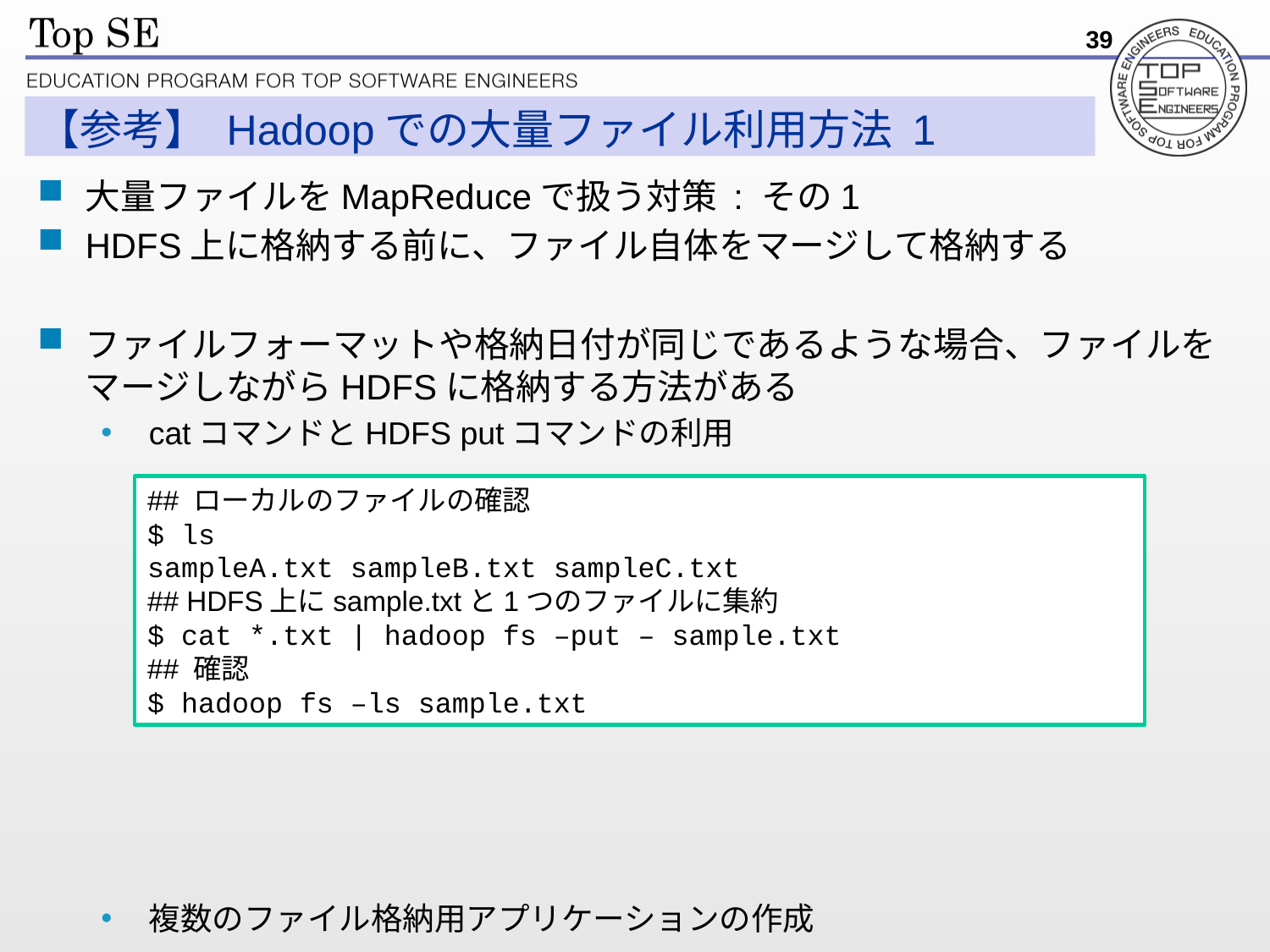

39
# 【参考】 Hadoopでの大量ファイル利用方法 1
大量ファイルをMapReduceで扱う対策 : その1
HDFS上に格納する前に、ファイル自体をマージして格納する

ファイルフォーマットや格納日付が同じであるような場合、ファイルをマージしながらHDFSに格納する方法がある
catコマンドとHDFS putコマンドの利用

複数のファイル格納用アプリケーションの作成

## ローカルのファイルの確認
$ ls
sampleA.txt sampleB.txt sampleC.txt
## HDFS上にsample.txtと1つのファイルに集約
$ cat *.txt | hadoop fs –put – sample.txt
## 確認
$ hadoop fs –ls sample.txt